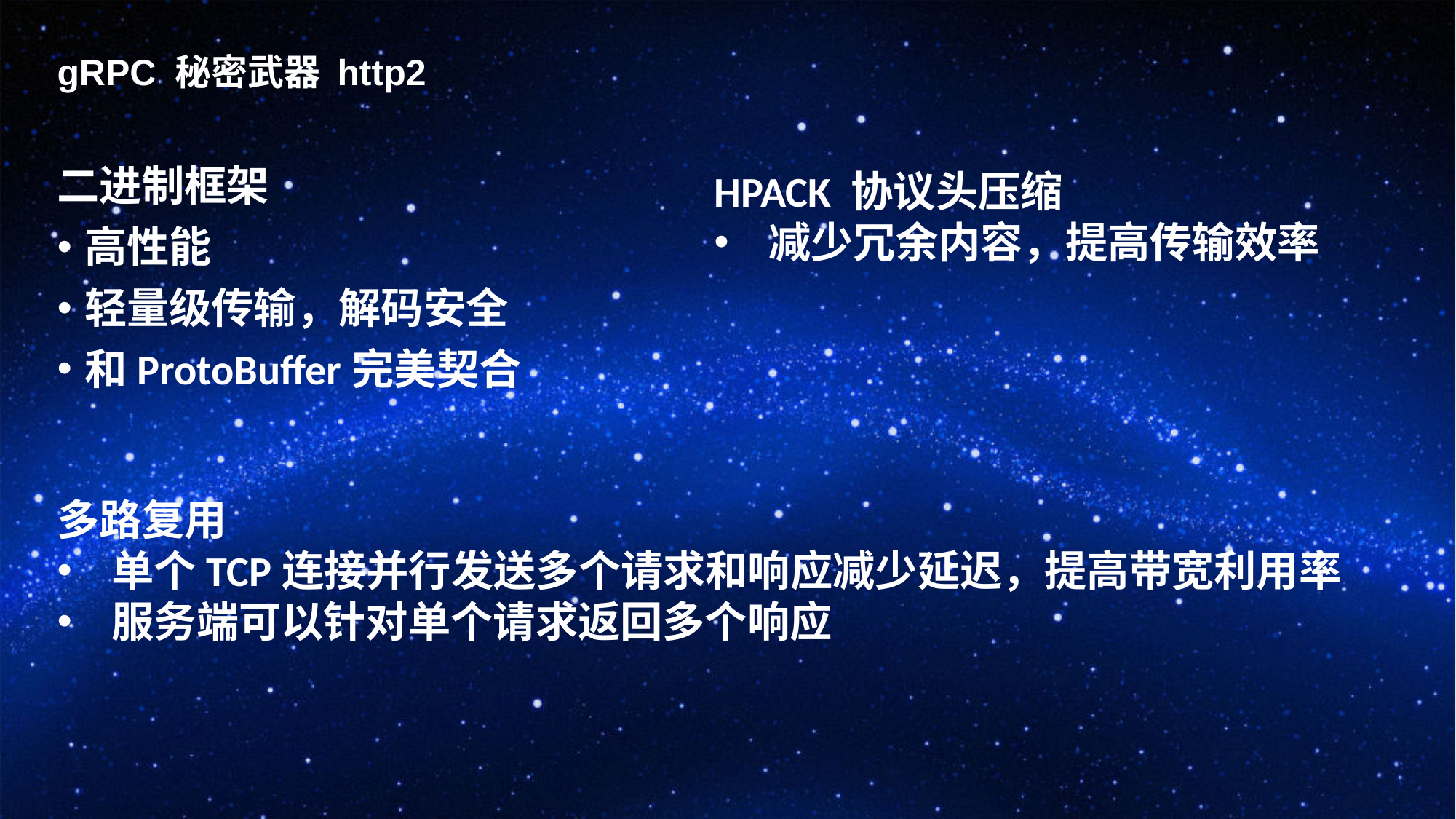

gRPC 秘密武器 http2
#
二进制框架
高性能
轻量级传输，解码安全
和ProtoBuffer完美契合

HPACK 协议头压缩
减少冗余内容，提高传输效率
多路复用
单个TCP连接并行发送多个请求和响应减少延迟，提高带宽利用率
服务端可以针对单个请求返回多个响应